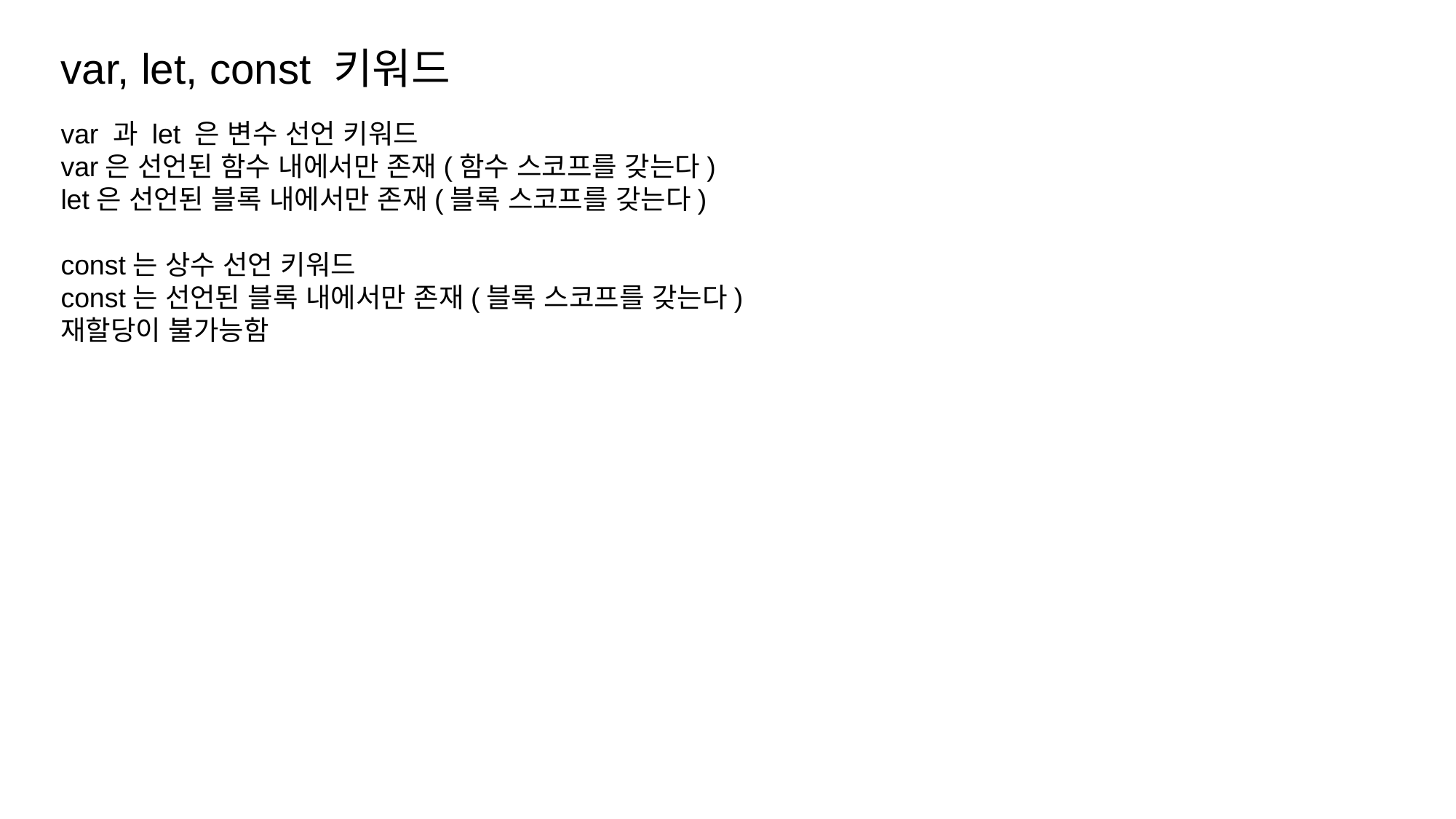

# var, let, const 키워드
var 과 let 은 변수 선언 키워드
var은 선언된 함수 내에서만 존재(함수 스코프를 갖는다)
let은 선언된 블록 내에서만 존재(블록 스코프를 갖는다)

const는 상수 선언 키워드
const는 선언된 블록 내에서만 존재(블록 스코프를 갖는다)
재할당이 불가능함